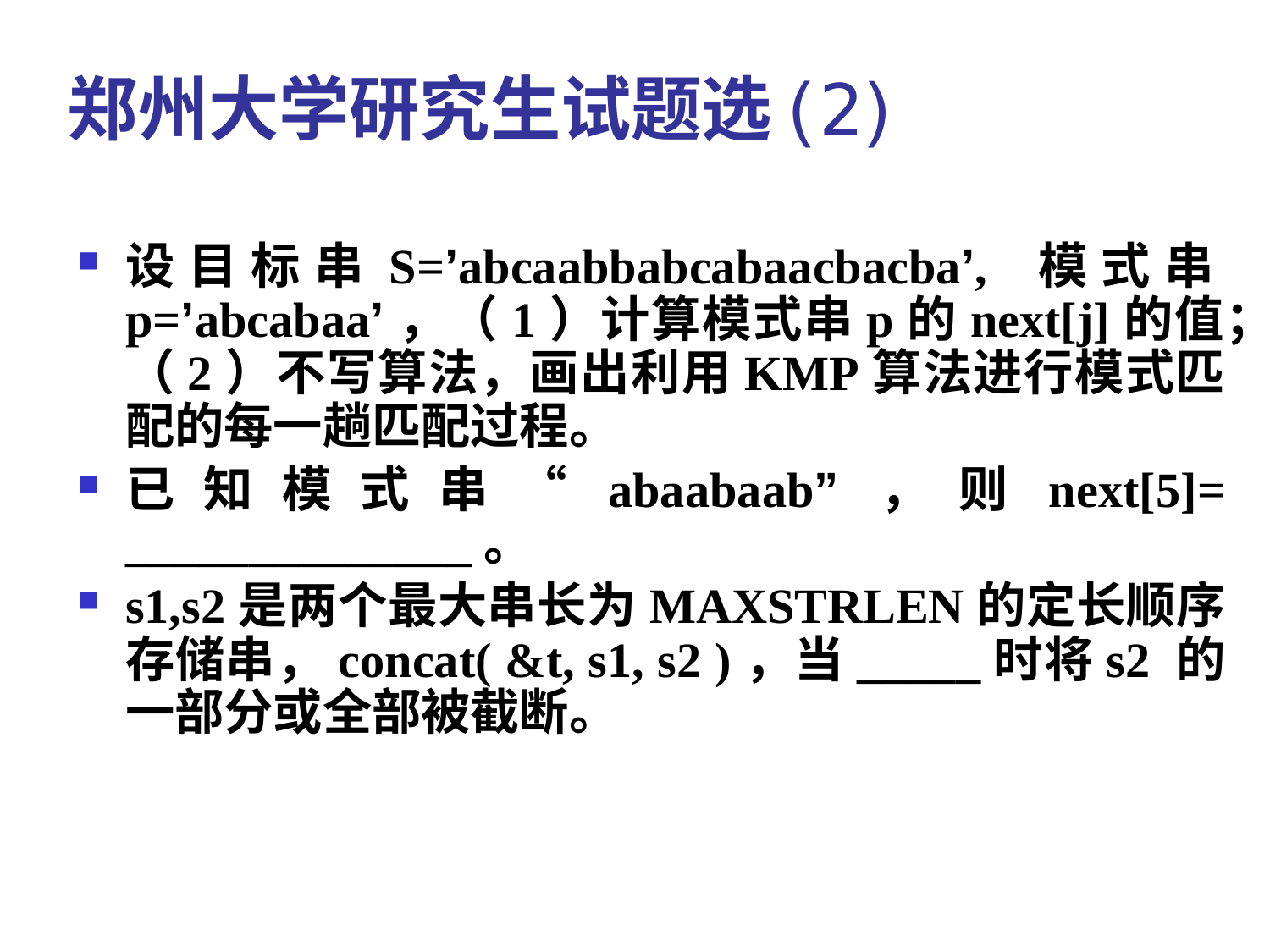

# 郑州大学研究生试题选(2)

设目标串S=’abcaabbabcabaacbacba’, 模式串p=’abcabaa’，（1）计算模式串p的next[j]的值；（2）不写算法，画出利用KMP算法进行模式匹配的每一趟匹配过程。
已知模式串“abaabaab”，则next[5]= ______________。
s1,s2是两个最大串长为MAXSTRLEN的定长顺序存储串，concat( &t, s1, s2 )，当_____时将s2 的一部分或全部被截断。